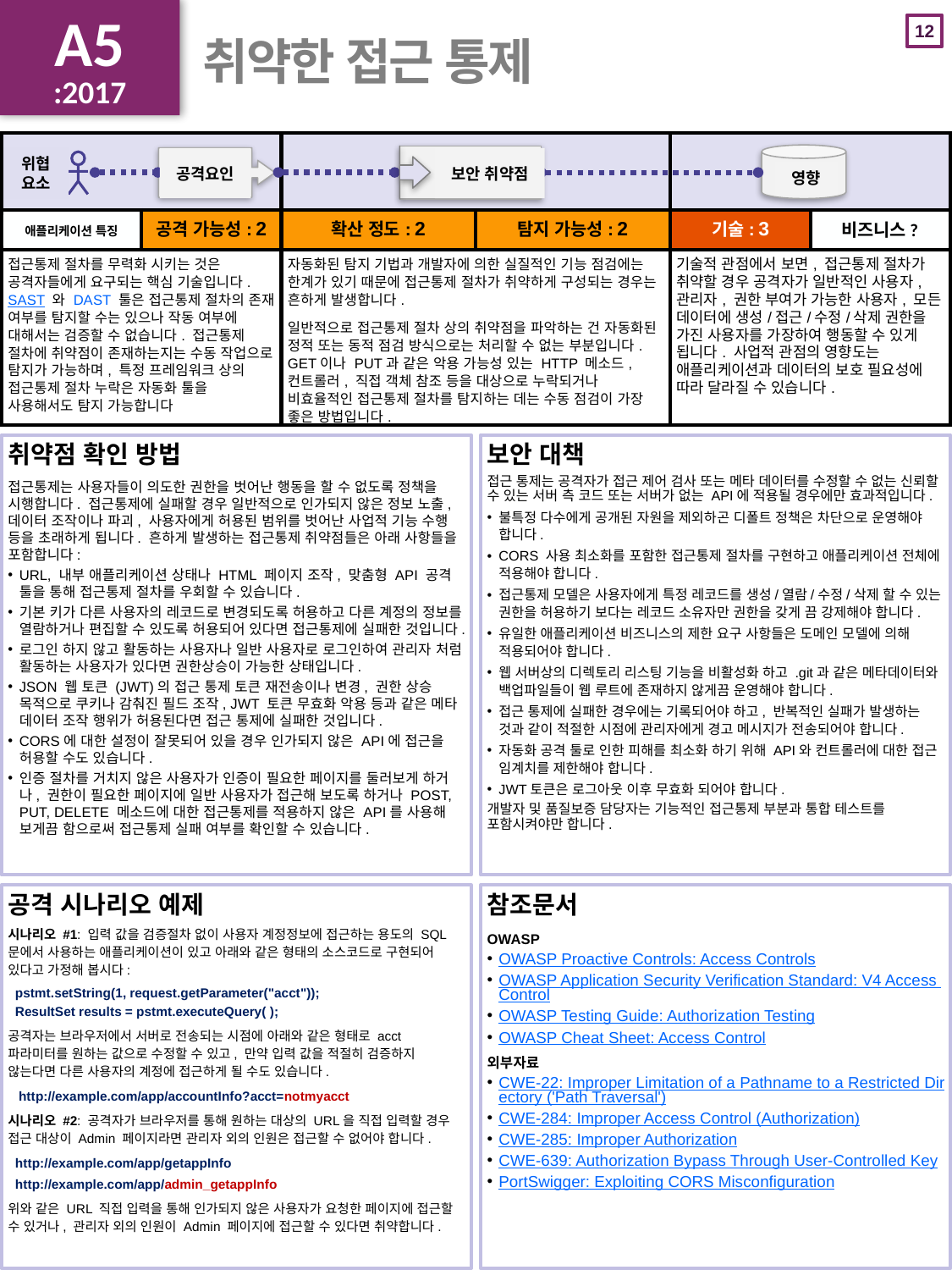

A5
:2017
# 취약한 접근 통제
|  |  |  |  |  |  |
| --- | --- | --- | --- | --- | --- |
|  | 공격 가능성: 2 | 확산 정도: 2 | 탐지 가능성: 2 | 기술: 3 |  |
| 접근통제 절차를 무력화 시키는 것은 공격자들에게 요구되는 핵심 기술입니다. SAST 와 DAST 툴은 접근통제 절차의 존재 여부를 탐지할 수는 있으나 작동 여부에 대해서는 검증할 수 없습니다. 접근통제 절차에 취약점이 존재하는지는 수동 작업으로 탐지가 가능하며, 특정 프레임워크 상의 접근통제 절차 누락은 자동화 툴을 사용해서도 탐지 가능합니다 |  | 자동화된 탐지 기법과 개발자에 의한 실질적인 기능 점검에는 한계가 있기 때문에 접근통제 절차가 취약하게 구성되는 경우는 흔하게 발생합니다. 일반적으로 접근통제 절차 상의 취약점을 파악하는 건 자동화된 정적 또는 동적 점검 방식으로는 처리할 수 없는 부분입니다. GET이나 PUT과 같은 악용 가능성 있는 HTTP 메소드, 컨트롤러, 직접 객체 참조 등을 대상으로 누락되거나 비효율적인 접근통제 절차를 탐지하는 데는 수동 점검이 가장 좋은 방법입니다. |  | 기술적 관점에서 보면, 접근통제 절차가 취약할 경우 공격자가 일반적인 사용자, 관리자, 권한 부여가 가능한 사용자, 모든 데이터에 생성/접근/수정/삭제 권한을 가진 사용자를 가장하여 행동할 수 있게 됩니다. 사업적 관점의 영향도는 애플리케이션과 데이터의 보호 필요성에 따라 달라질 수 있습니다. |  |
위협요소
보안 취약점
공격요인
영향
애플리케이션 특징
비즈니스?
취약점 확인 방법

접근통제는 사용자들이 의도한 권한을 벗어난 행동을 할 수 없도록 정책을 시행합니다. 접근통제에 실패할 경우 일반적으로 인가되지 않은 정보 노출, 데이터 조작이나 파괴, 사용자에게 허용된 범위를 벗어난 사업적 기능 수행 등을 초래하게 됩니다. 흔하게 발생하는 접근통제 취약점들은 아래 사항들을 포함합니다:
URL, 내부 애플리케이션 상태나 HTML 페이지 조작, 맞춤형 API 공격 툴을 통해 접근통제 절차를 우회할 수 있습니다.
기본 키가 다른 사용자의 레코드로 변경되도록 허용하고 다른 계정의 정보를 열람하거나 편집할 수 있도록 허용되어 있다면 접근통제에 실패한 것입니다.
로그인 하지 않고 활동하는 사용자나 일반 사용자로 로그인하여 관리자 처럼 활동하는 사용자가 있다면 권한상승이 가능한 상태입니다.
JSON 웹 토큰 (JWT)의 접근 통제 토큰 재전송이나 변경, 권한 상승 목적으로 쿠키나 감춰진 필드 조작, JWT 토큰 무효화 악용 등과 같은 메타 데이터 조작 행위가 허용된다면 접근 통제에 실패한 것입니다.
CORS에 대한 설정이 잘못되어 있을 경우 인가되지 않은 API에 접근을 허용할 수도 있습니다.
인증 절차를 거치지 않은 사용자가 인증이 필요한 페이지를 둘러보게 하거나, 권한이 필요한 페이지에 일반 사용자가 접근해 보도록 하거나 POST, PUT, DELETE 메소드에 대한 접근통제를 적용하지 않은 API를 사용해 보게끔 함으로써 접근통제 실패 여부를 확인할 수 있습니다.
보안 대책
접근 통제는 공격자가 접근 제어 검사 또는 메타 데이터를 수정할 수 없는 신뢰할 수 있는 서버 측 코드 또는 서버가 없는 API에 적용될 경우에만 효과적입니다.
불특정 다수에게 공개된 자원을 제외하곤 디폴트 정책은 차단으로 운영해야 합니다.
CORS 사용 최소화를 포함한 접근통제 절차를 구현하고 애플리케이션 전체에 적용해야 합니다.
접근통제 모델은 사용자에게 특정 레코드를 생성/열람/수정/삭제 할 수 있는 권한을 허용하기 보다는 레코드 소유자만 권한을 갖게 끔 강제해야 합니다.
유일한 애플리케이션 비즈니스의 제한 요구 사항들은 도메인 모델에 의해 적용되어야 합니다.
웹 서버상의 디렉토리 리스팅 기능을 비활성화 하고 .git과 같은 메타데이터와 백업파일들이 웹 루트에 존재하지 않게끔 운영해야 합니다.
접근 통제에 실패한 경우에는 기록되어야 하고, 반복적인 실패가 발생하는 것과 같이 적절한 시점에 관리자에게 경고 메시지가 전송되어야 합니다.
자동화 공격 툴로 인한 피해를 최소화 하기 위해 API와 컨트롤러에 대한 접근 임계치를 제한해야 합니다.
JWT토큰은 로그아웃 이후 무효화 되어야 합니다.
개발자 및 품질보증 담당자는 기능적인 접근통제 부분과 통합 테스트를 포함시켜야만 합니다.
공격 시나리오 예제
시나리오 #1: 입력 값을 검증절차 없이 사용자 계정정보에 접근하는 용도의 SQL문에서 사용하는 애플리케이션이 있고 아래와 같은 형태의 소스코드로 구현되어 있다고 가정해 봅시다:
  pstmt.setString(1, request.getParameter("acct"));
  ResultSet results = pstmt.executeQuery( );
공격자는 브라우저에서 서버로 전송되는 시점에 아래와 같은 형태로 acct 파라미터를 원하는 값으로 수정할 수 있고, 만약 입력 값을 적절히 검증하지 않는다면 다른 사용자의 계정에 접근하게 될 수도 있습니다.
   http://example.com/app/accountInfo?acct=notmyacct
시나리오 #2: 공격자가 브라우저를 통해 원하는 대상의 URL을 직접 입력할 경우 접근 대상이 Admin 페이지라면 관리자 외의 인원은 접근할 수 없어야 합니다.
  http://example.com/app/getappInfo
  http://example.com/app/admin_getappInfo
위와 같은 URL 직접 입력을 통해 인가되지 않은 사용자가 요청한 페이지에 접근할 수 있거나, 관리자 외의 인원이 Admin 페이지에 접근할 수 있다면 취약합니다.
참조문서

OWASP
OWASP Proactive Controls: Access Controls
OWASP Application Security Verification Standard: V4 Access Control
OWASP Testing Guide: Authorization Testing
OWASP Cheat Sheet: Access Control
외부자료
CWE-22: Improper Limitation of a Pathname to a Restricted Directory ('Path Traversal')
CWE-284: Improper Access Control (Authorization)
CWE-285: Improper Authorization
CWE-639: Authorization Bypass Through User-Controlled Key
PortSwigger: Exploiting CORS Misconfiguration